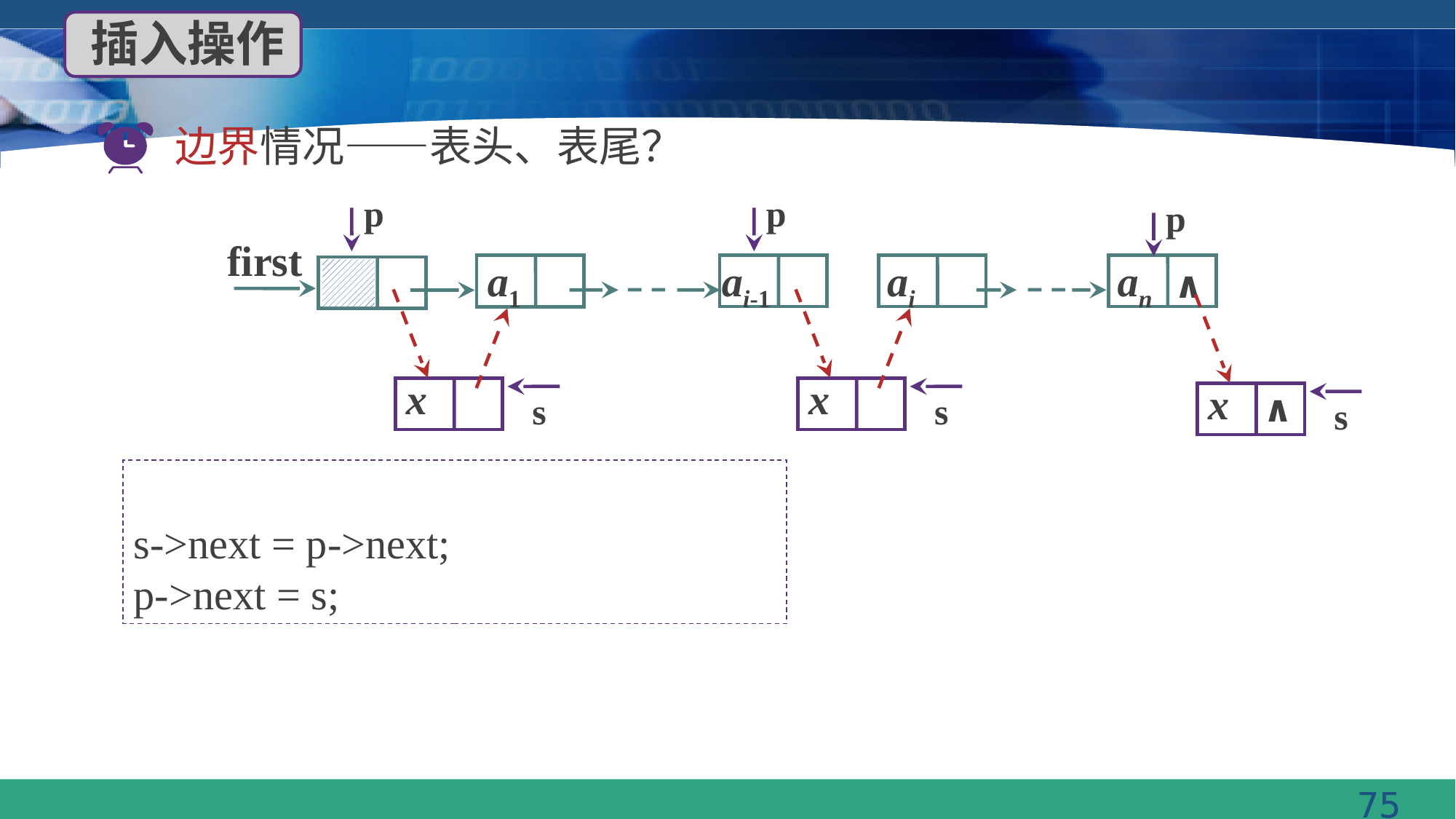

插入操作

边界情况——表头、表尾？

p

p

p

first
ai-1

ai

an

a1

∧

x

s
x

s
∧
x

s

s->next = p->next;
p->next = s;